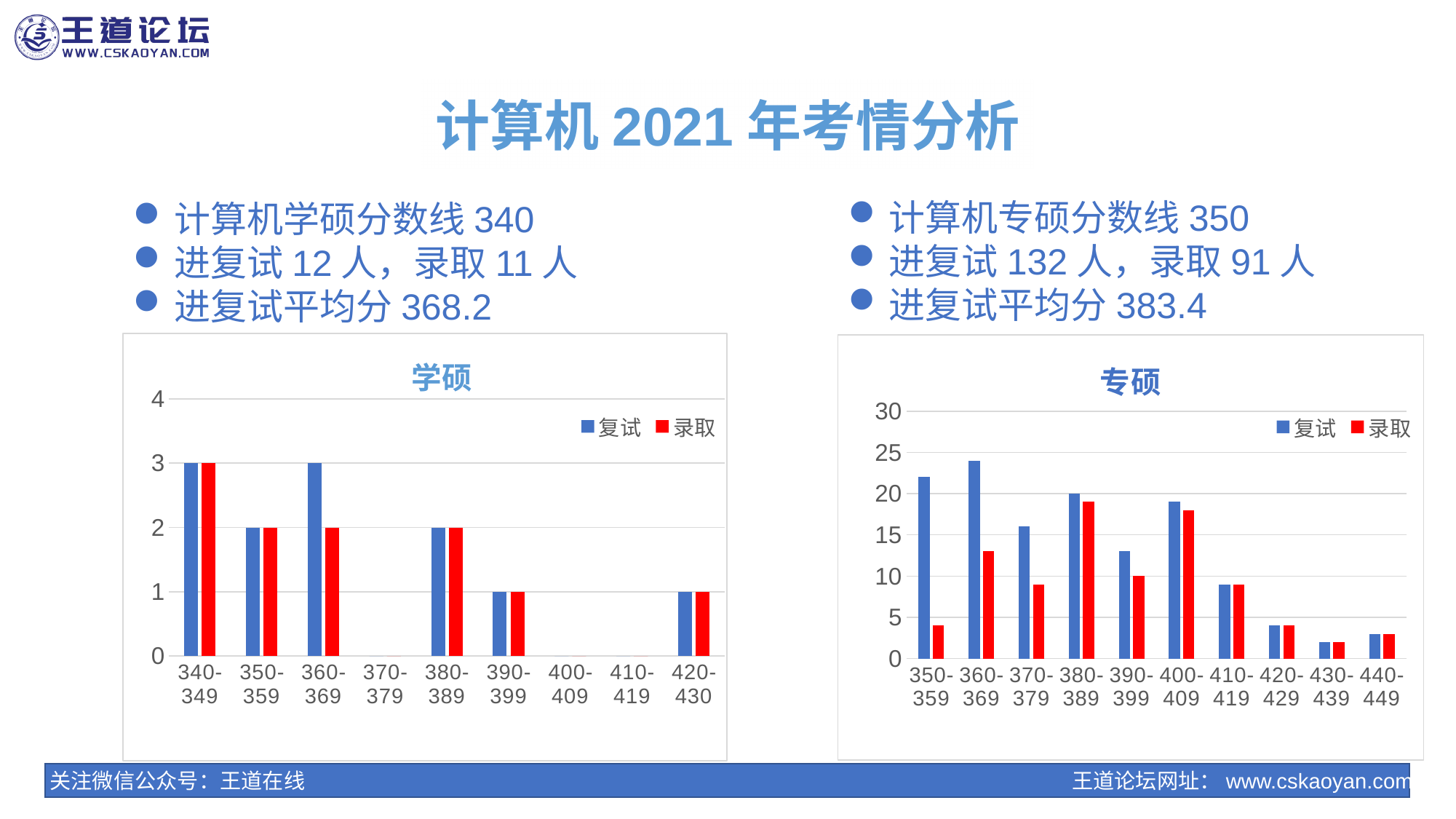

计算机2021年考情分析
计算机专硕分数线350
进复试132人，录取91人
进复试平均分383.4
计算机学硕分数线340
进复试12人，录取11人
进复试平均分368.2

### Chart: 学硕

| Category | 复试 | 录取 |
|---|---|---|
| 340-349 | 3.0 | 3.0 |
| 350-359 | 2.0 | 2.0 |
| 360-369 | 3.0 | 2.0 |
| 370-379 | 0.0 | 0.0 |
| 380-389 | 2.0 | 2.0 |
| 390-399 | 1.0 | 1.0 |
| 400-409 | 0.0 | 0.0 |
| 410-419 | 0.0 | 0.0 |
| 420-430 | 1.0 | 1.0 |

### Chart: 专硕

| Category | 复试 | 录取 |
|---|---|---|
| 350-359 | 22.0 | 4.0 |
| 360-369 | 24.0 | 13.0 |
| 370-379 | 16.0 | 9.0 |
| 380-389 | 20.0 | 19.0 |
| 390-399 | 13.0 | 10.0 |
| 400-409 | 19.0 | 18.0 |
| 410-419 | 9.0 | 9.0 |
| 420-429 | 4.0 | 4.0 |
| 430-439 | 2.0 | 2.0 |
| 440-449 | 3.0 | 3.0 |
王道论坛网址：www.cskaoyan.com
关注微信公众号：王道在线